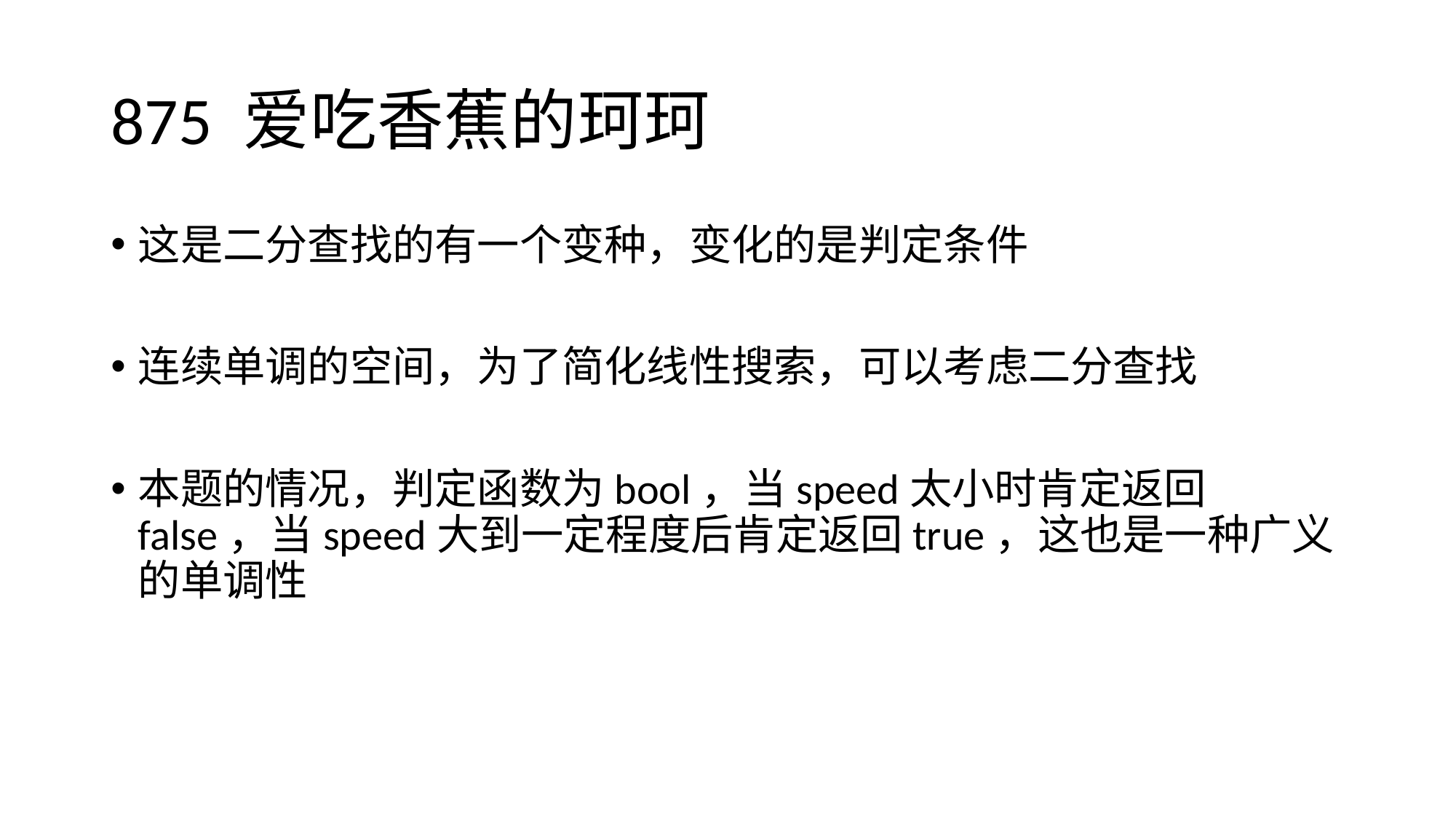

# 875 爱吃香蕉的珂珂
这是二分查找的有一个变种，变化的是判定条件

连续单调的空间，为了简化线性搜索，可以考虑二分查找

本题的情况，判定函数为bool，当speed太小时肯定返回false，当speed大到一定程度后肯定返回true，这也是一种广义的单调性